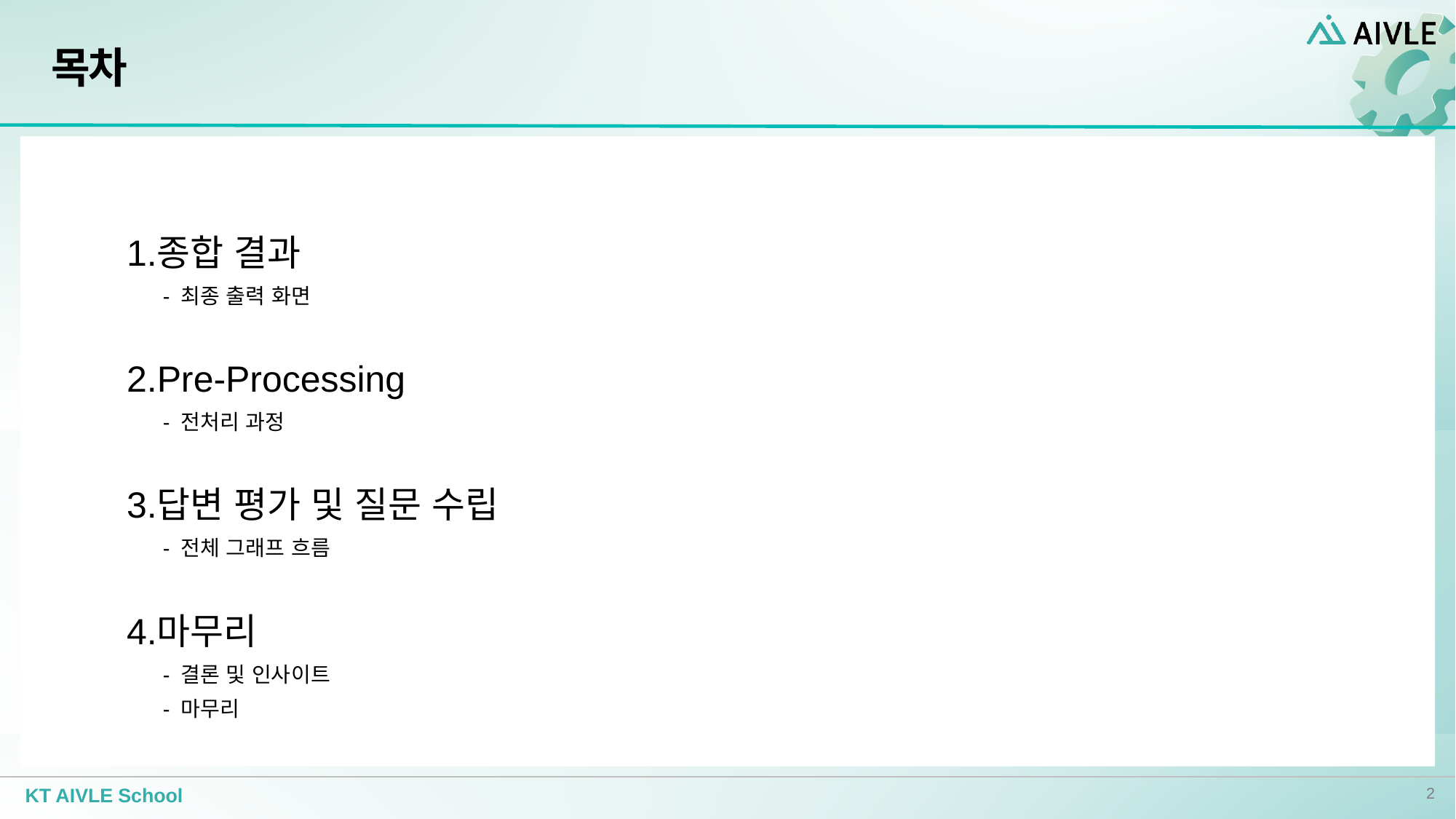

# 목차
종합 결과
      - 최종 출력 화면

Pre-Processing
      - 전처리 과정

답변 평가 및 질문 수립
      - 전체 그래프 흐름

마무리
      - 결론 및 인사이트
      - 마무리